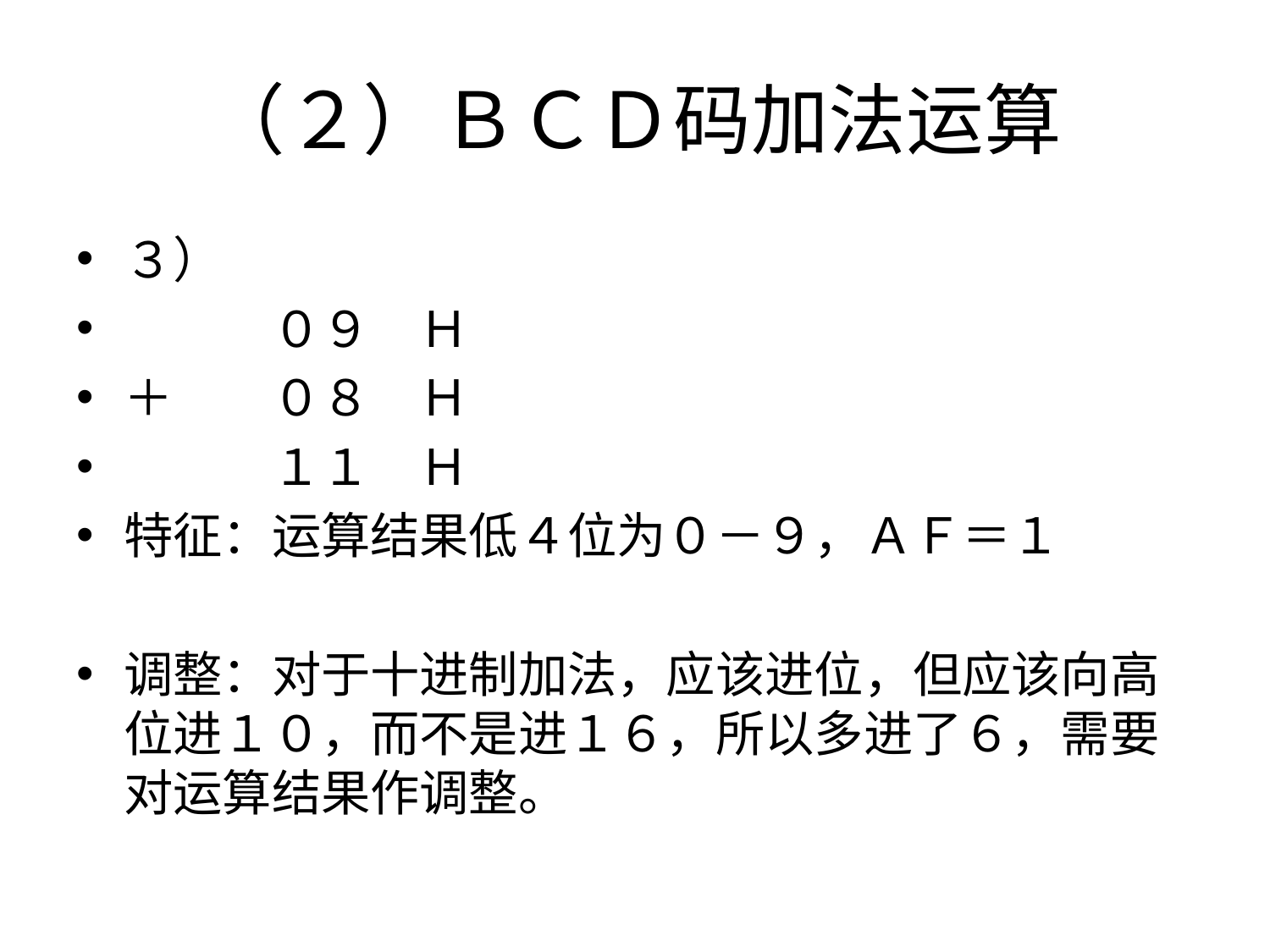

# （２）ＢＣＤ码加法运算
３）
　　　０９　Ｈ
＋　　０８　Ｈ
　　　１１　Ｈ
特征：运算结果低４位为０－９，ＡＦ＝１

调整：对于十进制加法，应该进位，但应该向高位进１０，而不是进１６，所以多进了６，需要对运算结果作调整。